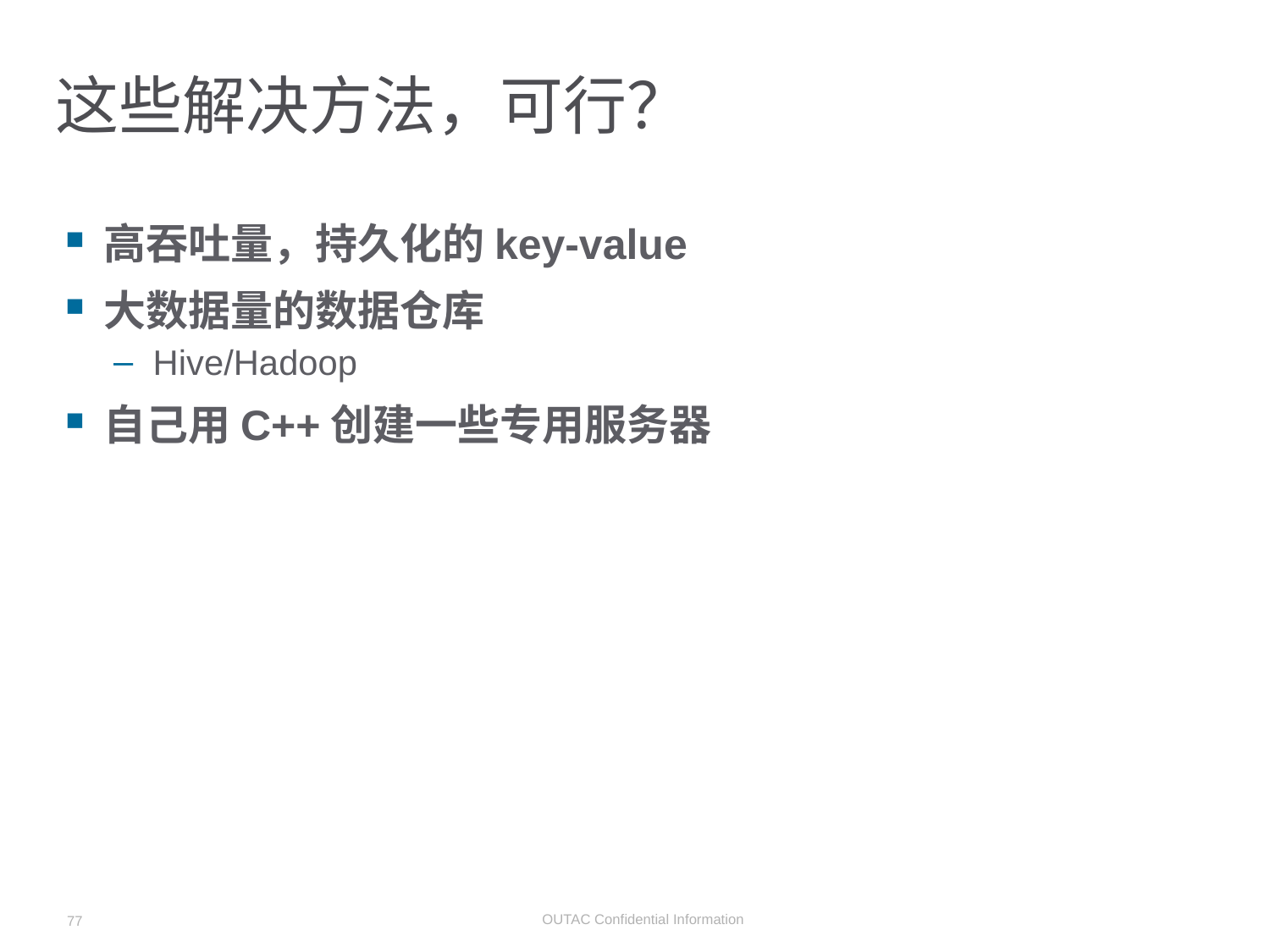

# 这些解决方法，可行？
高吞吐量，持久化的key-value
大数据量的数据仓库
Hive/Hadoop
自己用C++创建一些专用服务器
77